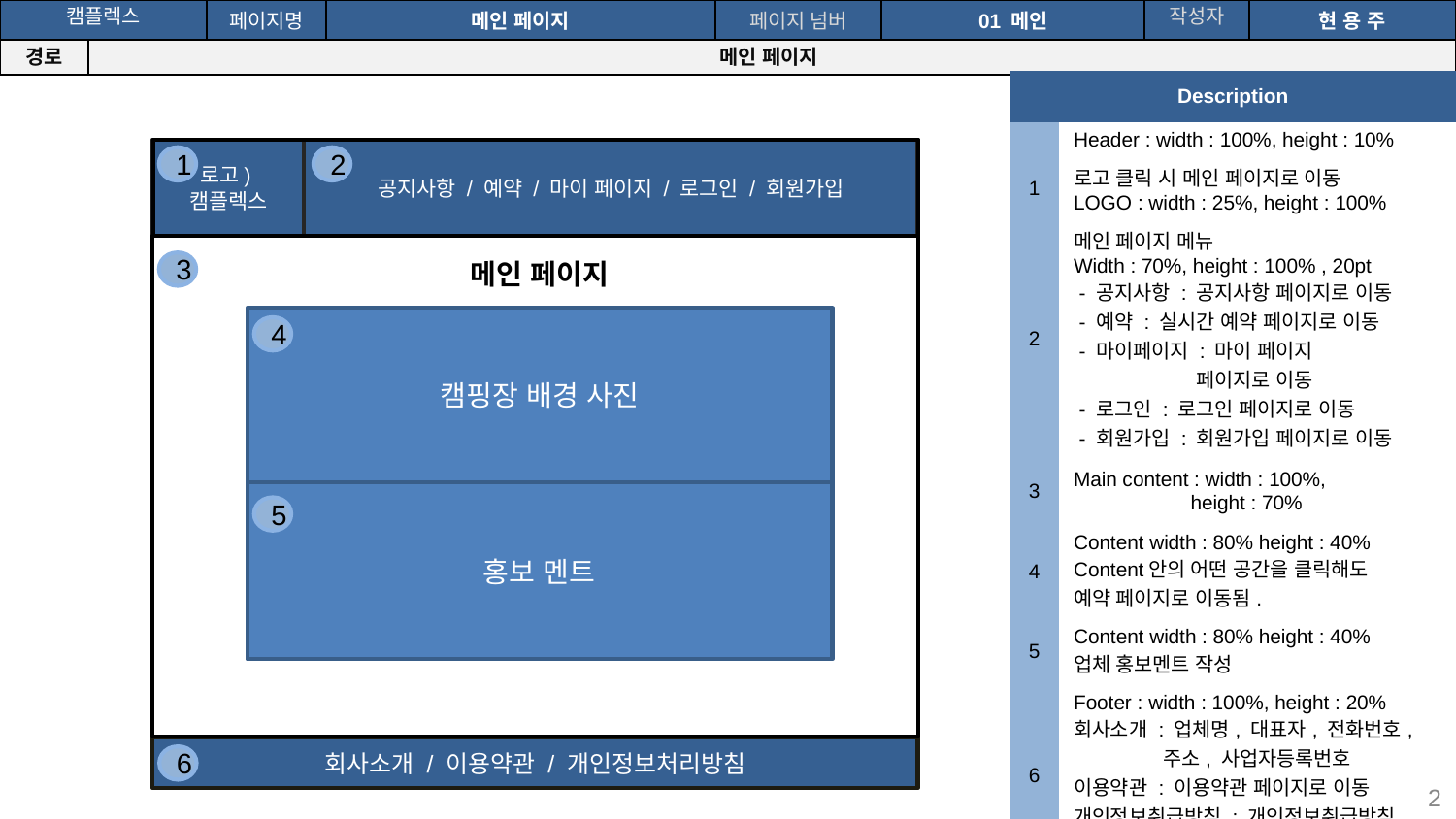

공간(오피스) 대여 시스템
| 캠플렉스 |  | 페이지명 | 메인 페이지 | 페이지 넘버 | 01 메인 | 작성자 | 현 용 주 |
| --- | --- | --- | --- | --- | --- | --- | --- |
| 경로 | 메인 페이지 |  |  |  |  |  |  |
| Description |  |
| --- | --- |
|  | Header : width : 100%, height : 10% |
| 1 | 로고 클릭 시 메인 페이지로 이동 LOGO : width : 25%, height : 100% |
| 2 | 메인 페이지 메뉴 Width : 70%, height : 100% , 20pt - 공지사항 : 공지사항 페이지로 이동 - 예약 : 실시간 예약 페이지로 이동 - 마이페이지 : 마이 페이지 페이지로 이동 - 로그인 : 로그인 페이지로 이동 - 회원가입 : 회원가입 페이지로 이동 |
| 3 | Main content : width : 100%, height : 70% |
| 4 | Content width : 80% height : 40% Content안의 어떤 공간을 클릭해도 예약 페이지로 이동됨. |
| 5 | Content width : 80% height : 40% 업체 홍보멘트 작성 |
| 6 | Footer : width : 100%, height : 20% 회사소개 : 업체명, 대표자, 전화번호, 주소, 사업자등록번호 이용약관 : 이용약관 페이지로 이동 개인정보취급방침 : 개인정보취급방침 페이지로 이동 |
로고)
캠플렉스
공지사항 / 예약 / 마이 페이지 / 로그인 / 회원가입
회사소개 / 이용약관 / 개인정보처리방침

1
2

메인 페이지
3
캠핑장 배경 사진
4
홍보 멘트
5
6
2